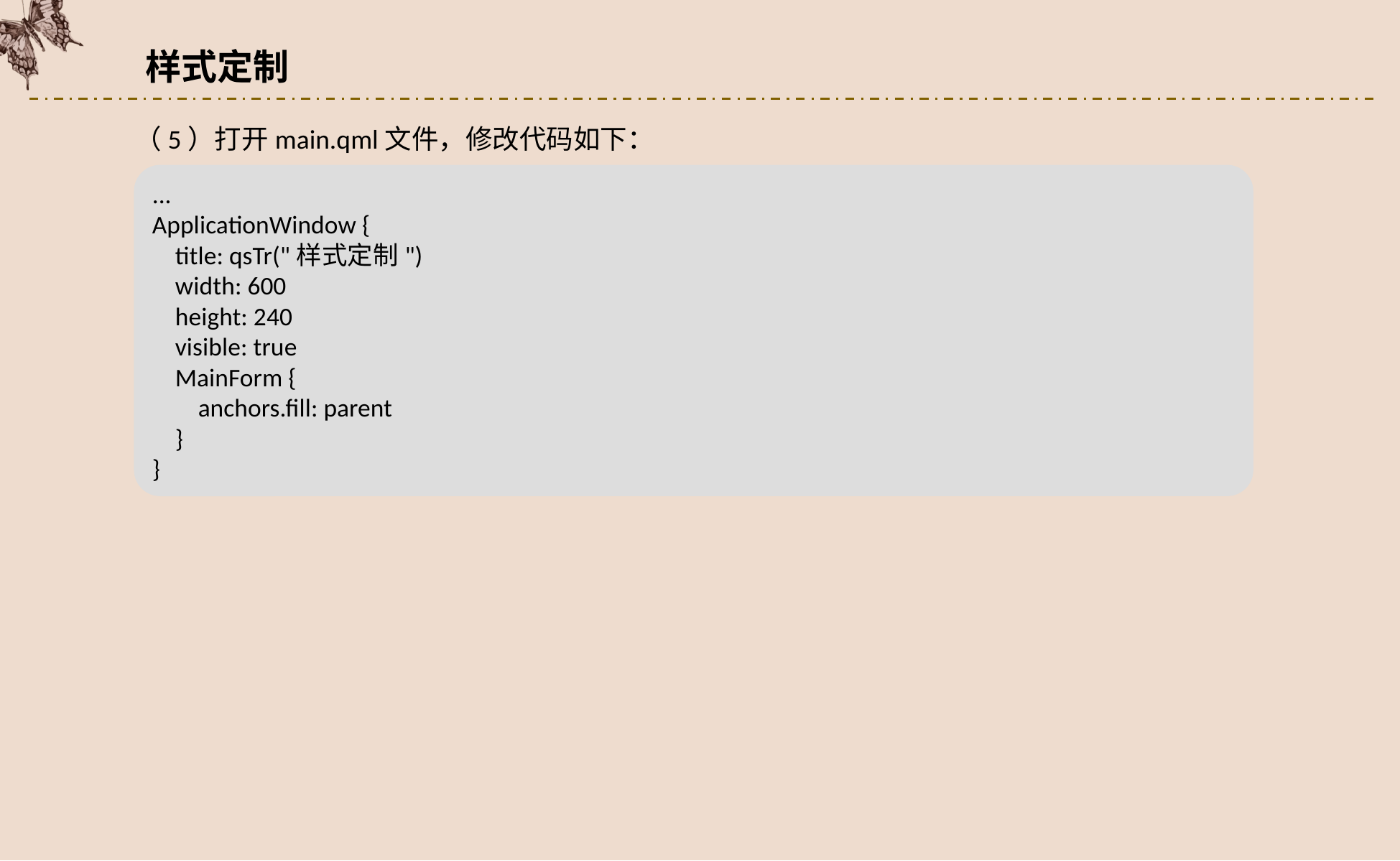

样式定制
（5）打开main.qml文件，修改代码如下：
...
ApplicationWindow {
    title: qsTr("样式定制")
    width: 600
    height: 240
    visible: true
    MainForm {
        anchors.fill: parent
    }
}